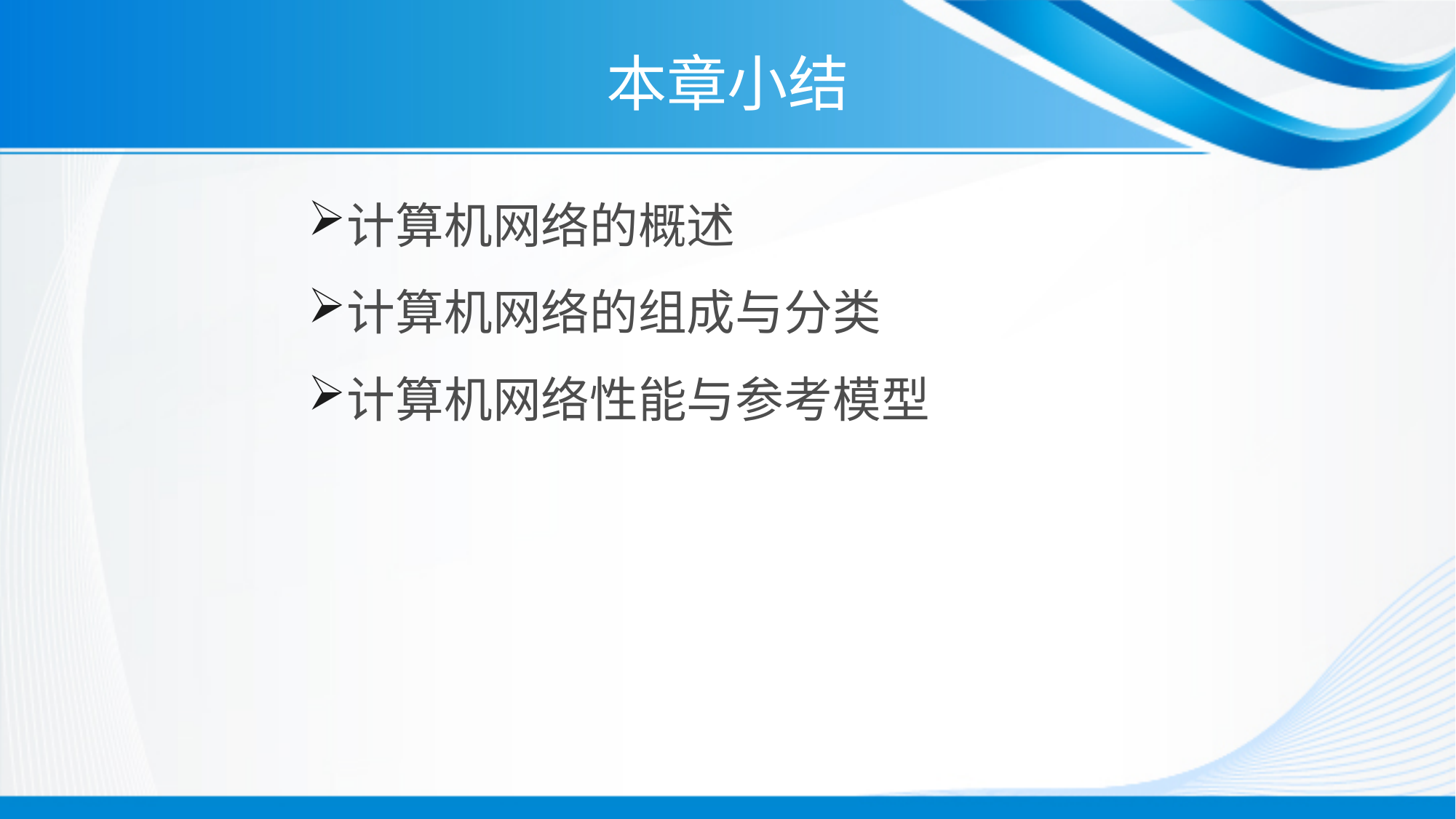

# 本章小结
计算机网络的概述
计算机网络的组成与分类
计算机网络性能与参考模型